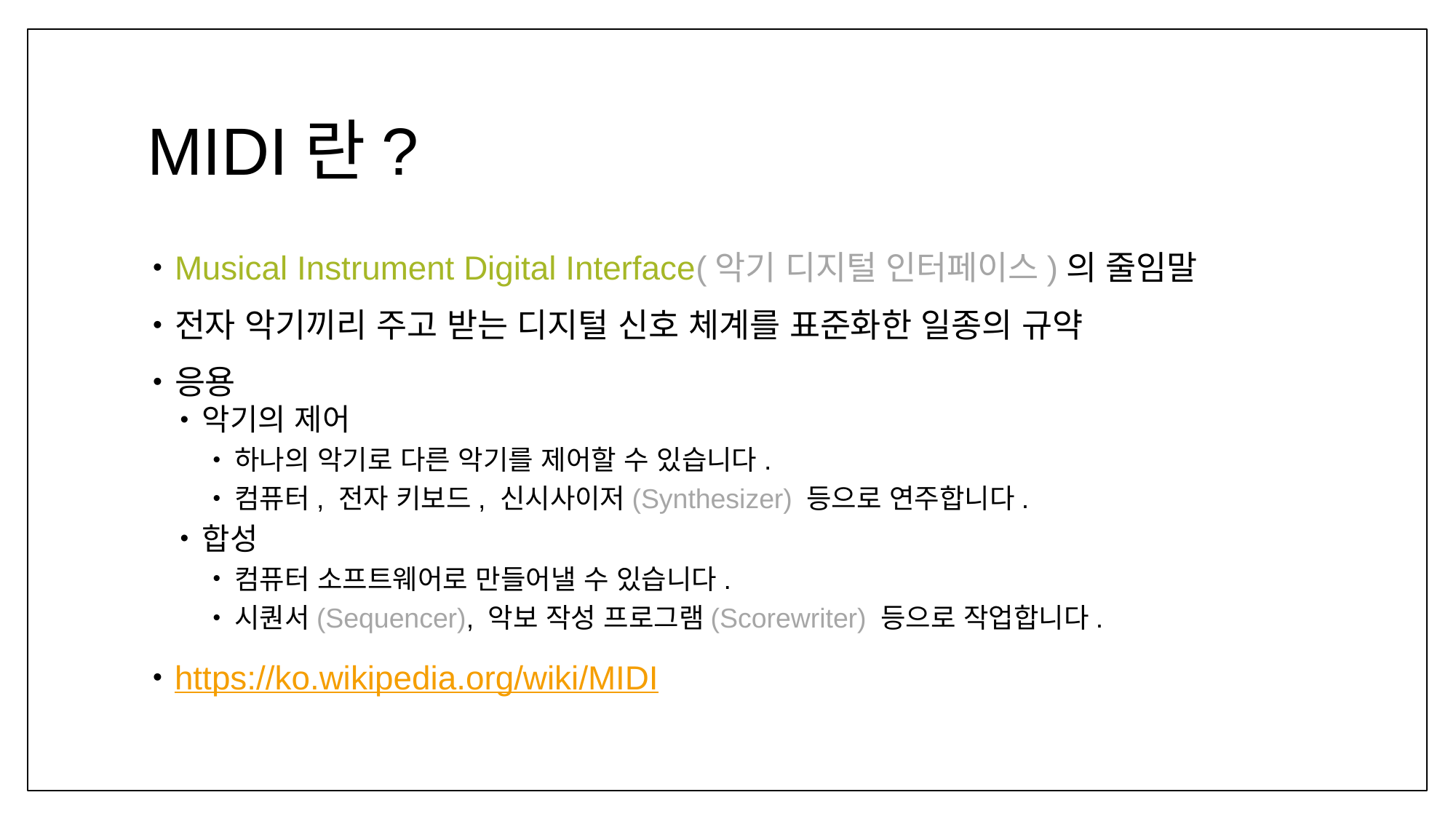

# MIDI란?
Musical Instrument Digital Interface(악기 디지털 인터페이스)의 줄임말
전자 악기끼리 주고 받는 디지털 신호 체계를 표준화한 일종의 규약
응용
악기의 제어
하나의 악기로 다른 악기를 제어할 수 있습니다.
컴퓨터, 전자 키보드, 신시사이저(Synthesizer) 등으로 연주합니다.
합성
컴퓨터 소프트웨어로 만들어낼 수 있습니다.
시퀀서(Sequencer), 악보 작성 프로그램(Scorewriter) 등으로 작업합니다.
https://ko.wikipedia.org/wiki/MIDI